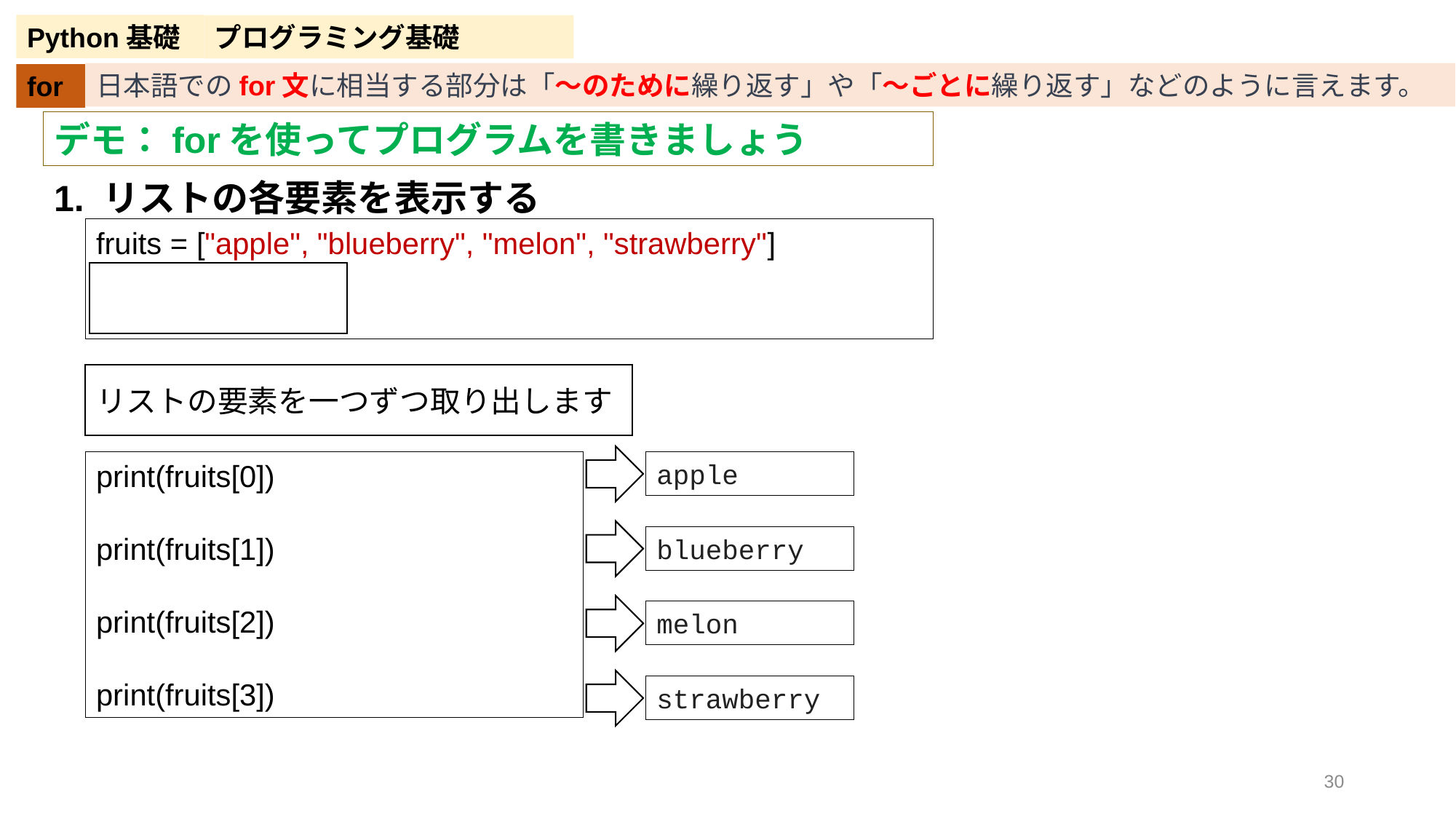

Python基礎
プログラミング基礎
日本語でのfor文に相当する部分は「〜のために繰り返す」や「〜ごとに繰り返す」などのように言えます。
for
デモ：forを使ってプログラムを書きましょう
1. リストの各要素を表示する
fruits = ["apple", "blueberry", "melon", "strawberry"]
for f in fruits:
    print(f)

リストの要素を一つずつ取り出します

print(fruits[0])

print(fruits[1])

print(fruits[2])

print(fruits[3])
apple

blueberry

melon

strawberry
30